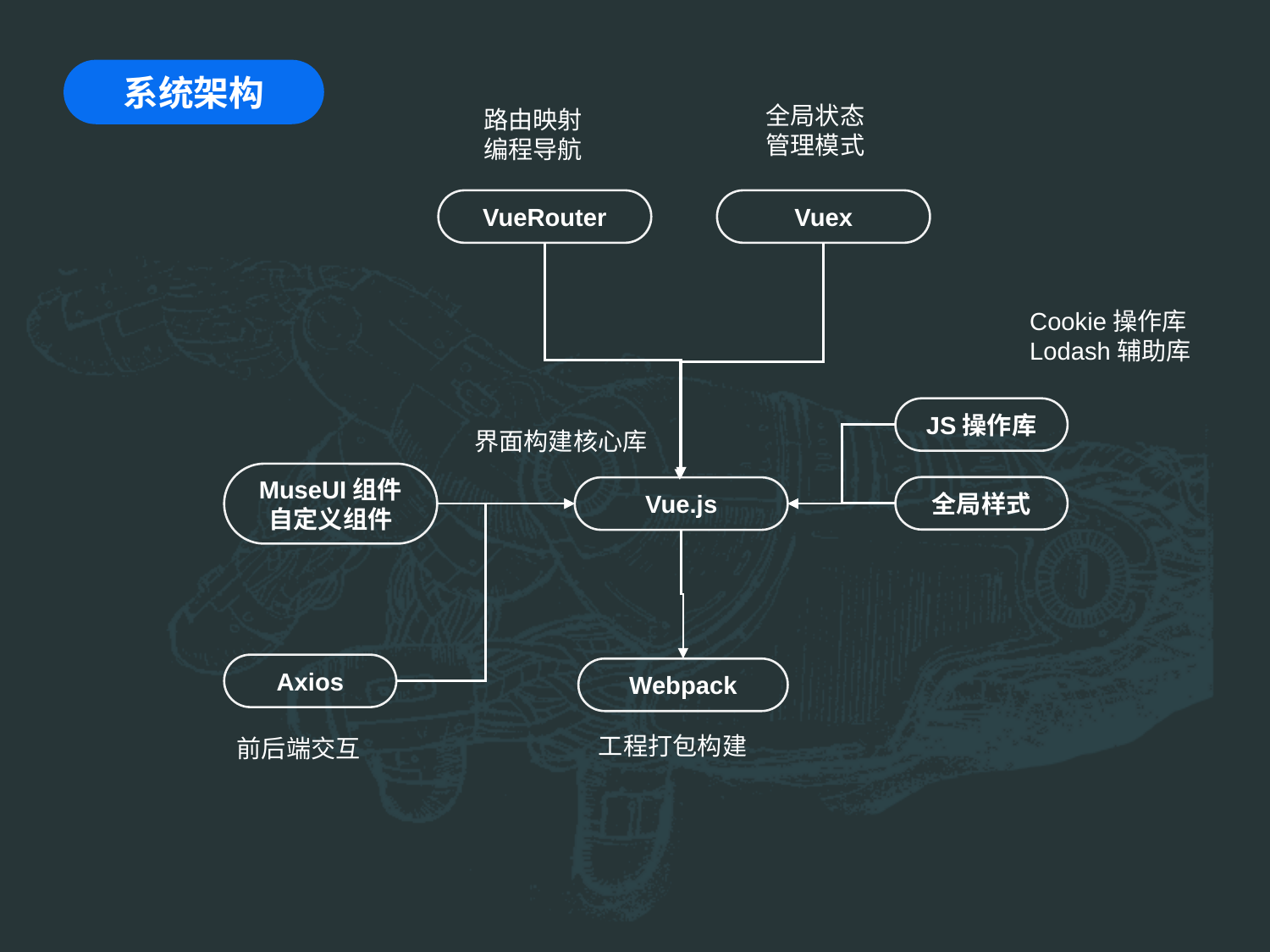

系统架构
全局状态
管理模式
路由映射
编程导航
VueRouter
Vuex
Cookie操作库
Lodash辅助库
JS操作库
界面构建核心库
MuseUI组件
自定义组件
全局样式
Vue.js
Axios
Webpack
工程打包构建
前后端交互